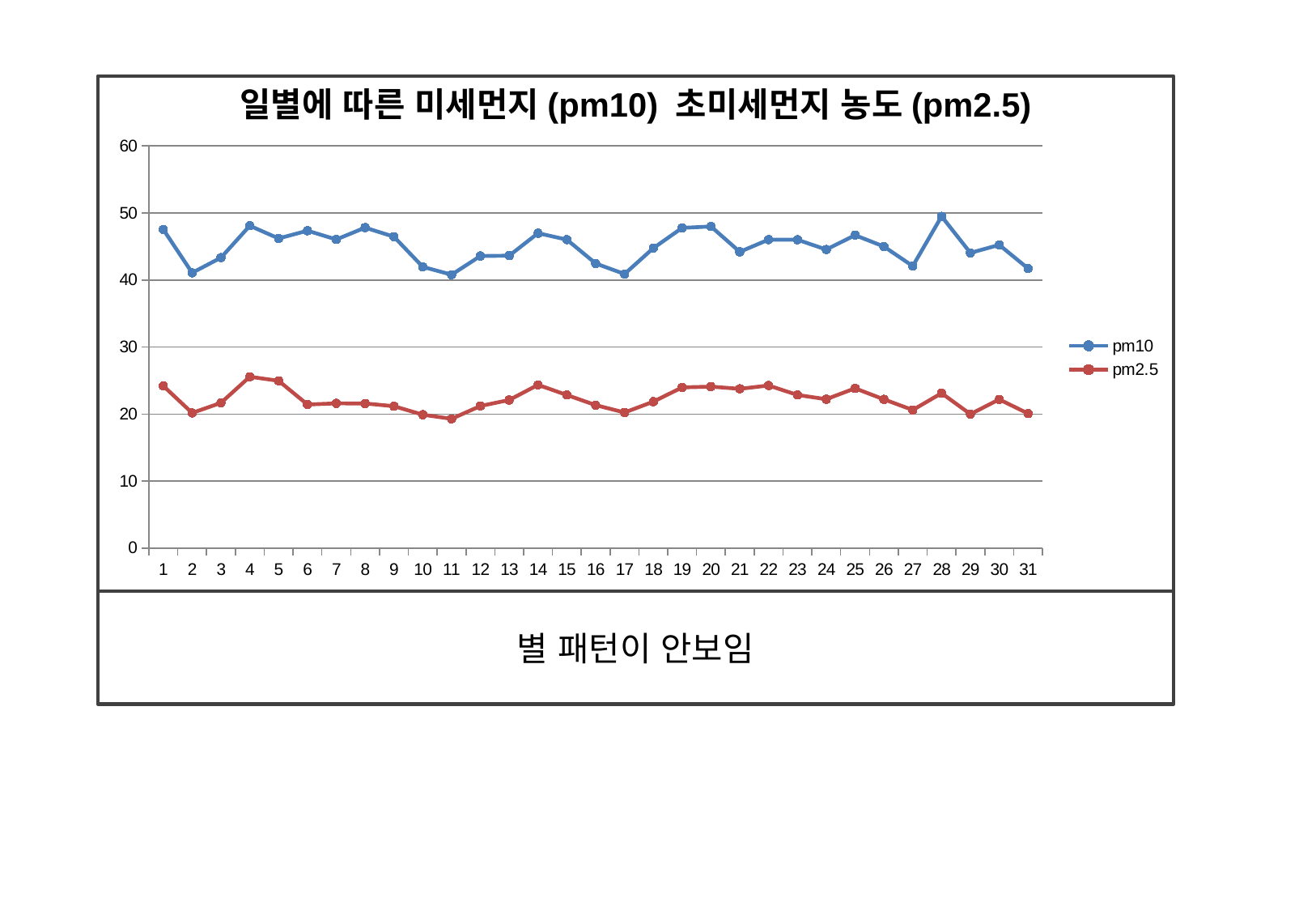

일별에 따른 미세먼지(pm10) 초미세먼지 농도(pm2.5)

### Chart

| Category |
|---|
별 패턴이 안보임

### Chart

| Category | pm10 | pm2.5 |
|---|---|---|